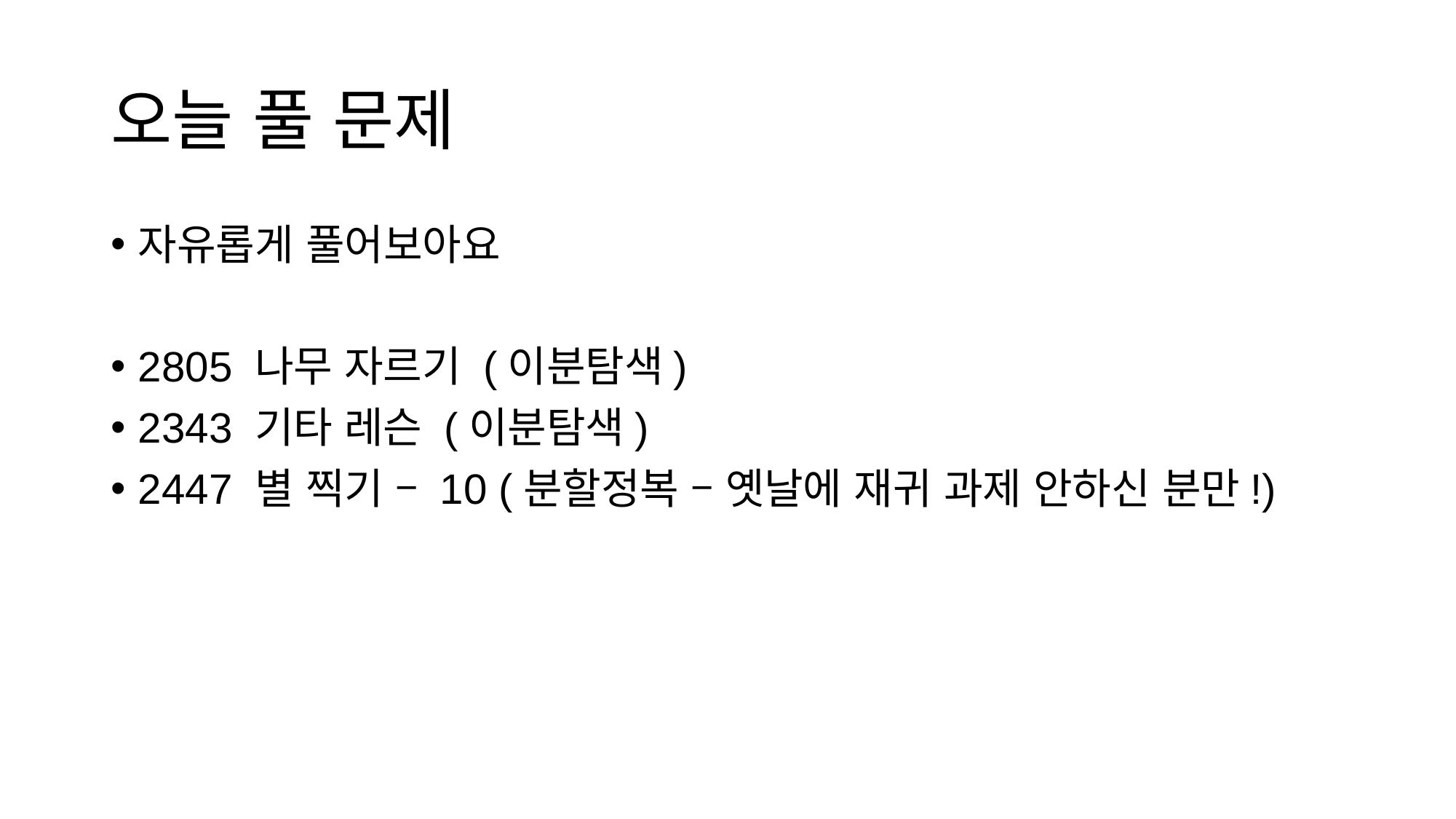

# 오늘 풀 문제
자유롭게 풀어보아요

2805 나무 자르기 (이분탐색)
2343 기타 레슨 (이분탐색)
2447 별 찍기 – 10 (분할정복 – 옛날에 재귀 과제 안하신 분만!)